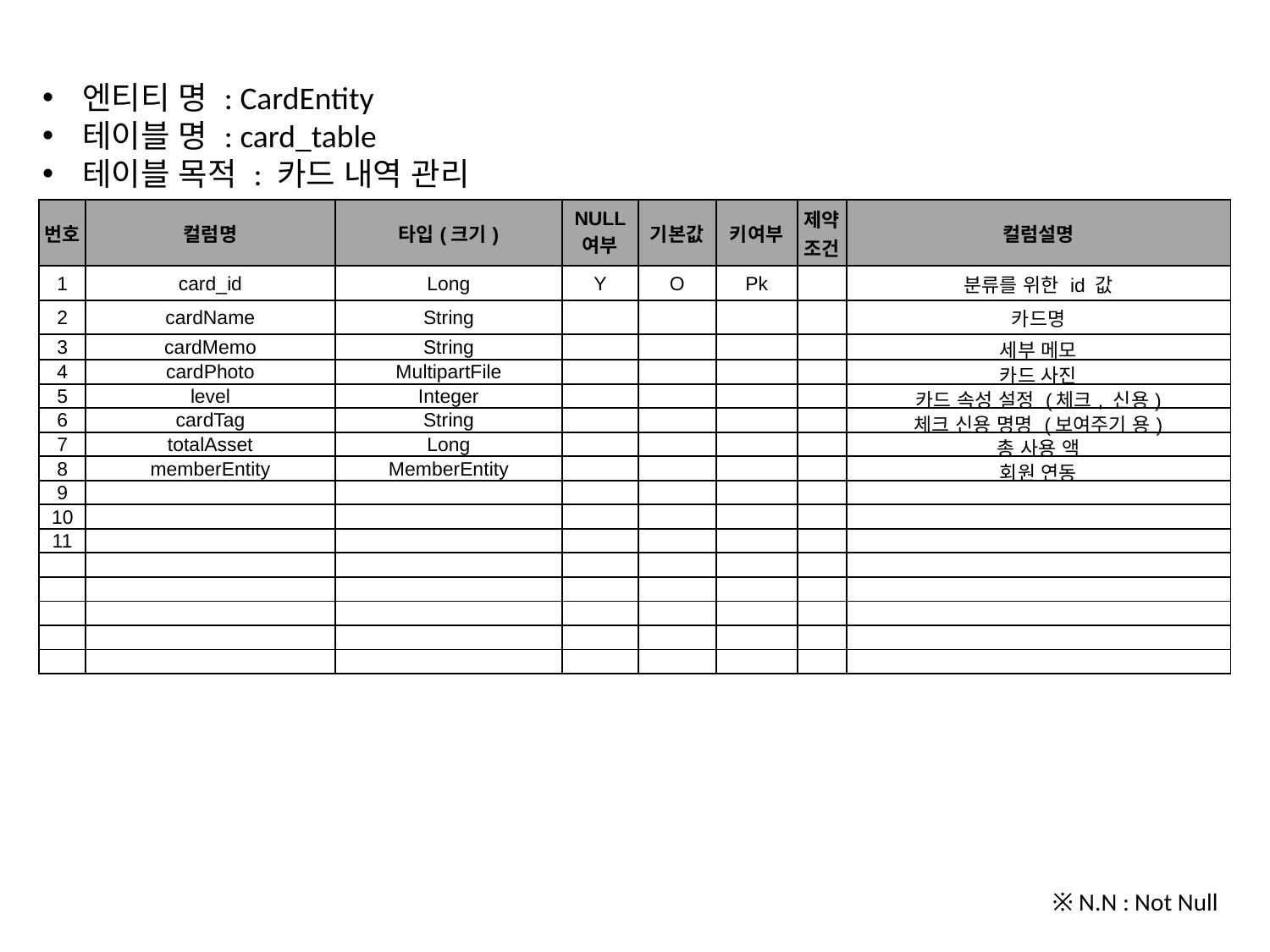

엔티티 명 : CardEntity
테이블 명 : card_table
테이블 목적 : 카드 내역 관리
| 번호 | 컬럼명 | 타입(크기) | NULL 여부 | 기본값 | 키여부 | 제약조건 | 컬럼설명 |
| --- | --- | --- | --- | --- | --- | --- | --- |
| 1 | card\_id | Long | Y | O | Pk |  | 분류를 위한 id 값 |
| 2 | cardName | String |  |  |  |  | 카드명 |
| 3 | cardMemo | String |  |  |  |  | 세부 메모 |
| 4 | cardPhoto | MultipartFile |  |  |  |  | 카드 사진 |
| 5 | level | Integer |  |  |  |  | 카드 속성 설정 (체크, 신용) |
| 6 | cardTag | String |  |  |  |  | 체크 신용 명명 (보여주기 용) |
| 7 | totalAsset | Long |  |  |  |  | 총 사용 액 |
| 8 | memberEntity | MemberEntity |  |  |  |  | 회원 연동 |
| 9 |  |  |  |  |  |  |  |
| 10 |  |  |  |  |  |  |  |
| 11 |  |  |  |  |  |  |  |
|  |  |  |  |  |  |  |  |
|  |  |  |  |  |  |  |  |
|  |  |  |  |  |  |  |  |
|  |  |  |  |  |  |  |  |
|  |  |  |  |  |  |  |  |
※ N.N : Not Null